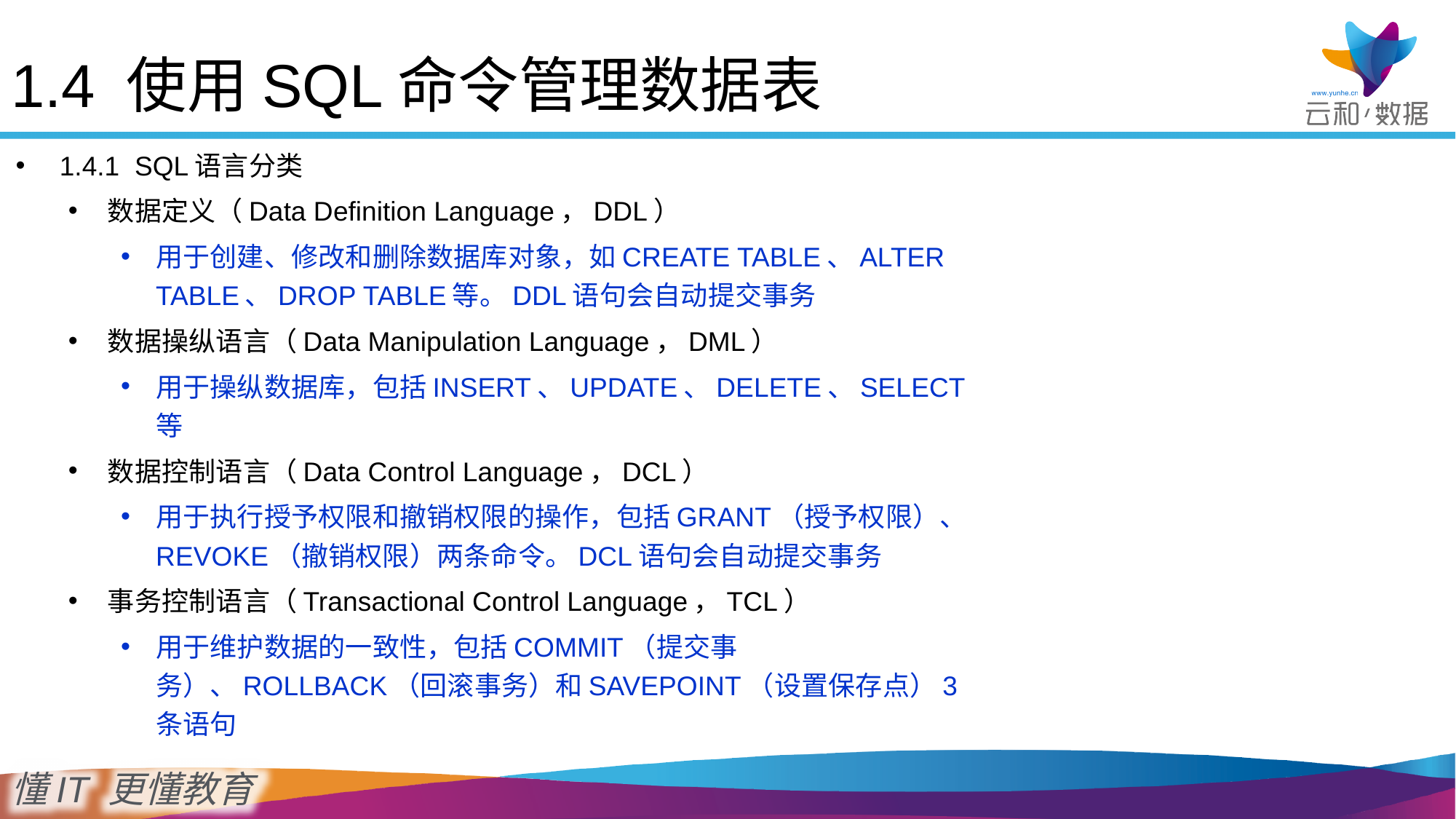

1.4 使用SQL命令管理数据表
1.4.1  SQL语言分类
数据定义（Data Definition Language，DDL）
用于创建、修改和删除数据库对象，如CREATE TABLE、ALTER TABLE、DROP TABLE等。DDL语句会自动提交事务
数据操纵语言（Data Manipulation Language，DML）
用于操纵数据库，包括INSERT、UPDATE、DELETE、SELECT等
数据控制语言（Data Control Language，DCL）
用于执行授予权限和撤销权限的操作，包括GRANT（授予权限）、REVOKE（撤销权限）两条命令。DCL语句会自动提交事务
事务控制语言（Transactional Control Language，TCL）
用于维护数据的一致性，包括COMMIT（提交事务）、ROLLBACK（回滚事务）和SAVEPOINT（设置保存点）3条语句
9